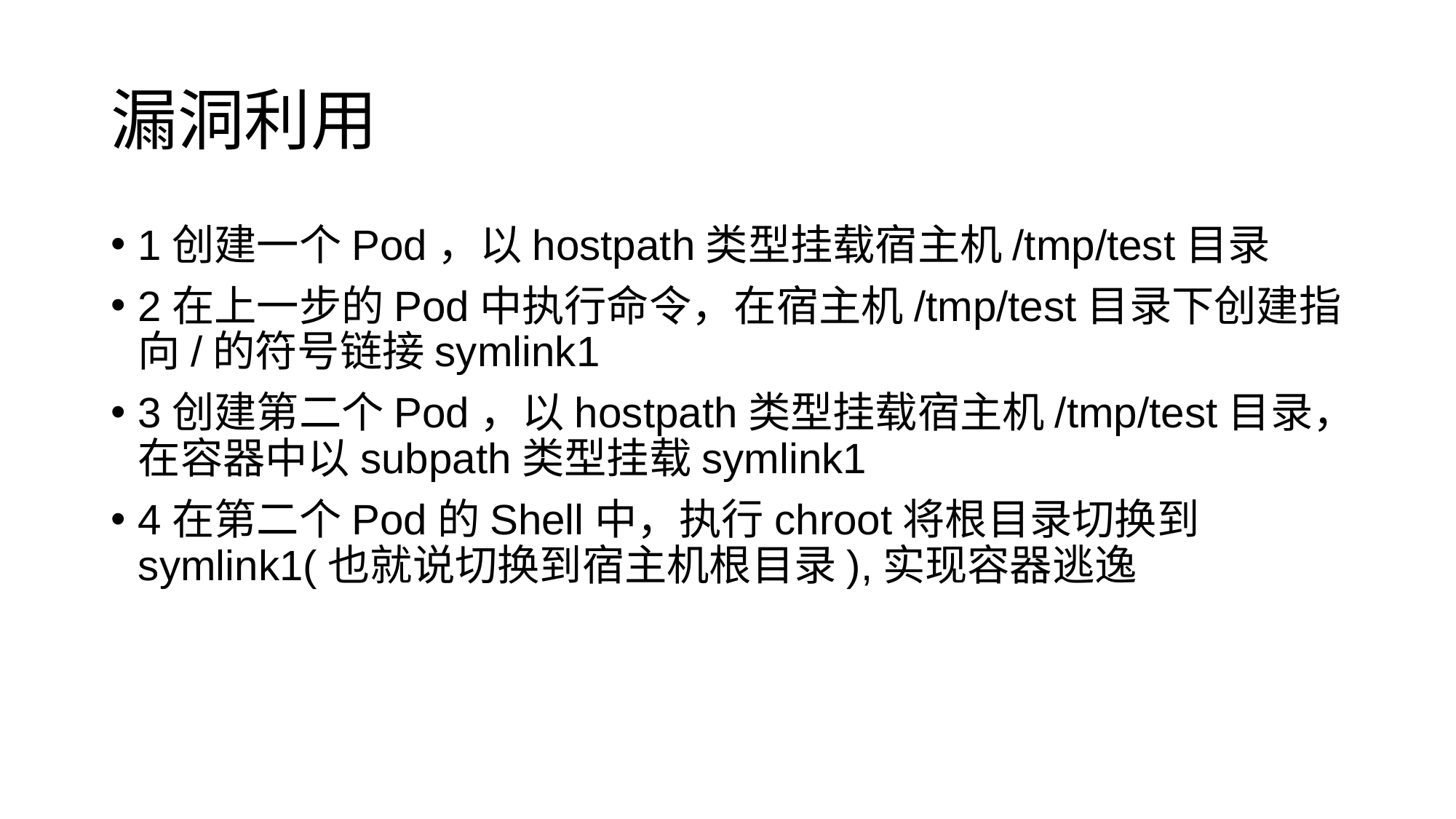

# 漏洞利用
1创建一个Pod，以hostpath类型挂载宿主机/tmp/test目录
2在上一步的Pod中执行命令，在宿主机/tmp/test目录下创建指向/的符号链接symlink1
3创建第二个Pod，以hostpath类型挂载宿主机/tmp/test目录，在容器中以subpath类型挂载symlink1
4在第二个Pod的Shell中，执行chroot将根目录切换到symlink1(也就说切换到宿主机根目录),实现容器逃逸